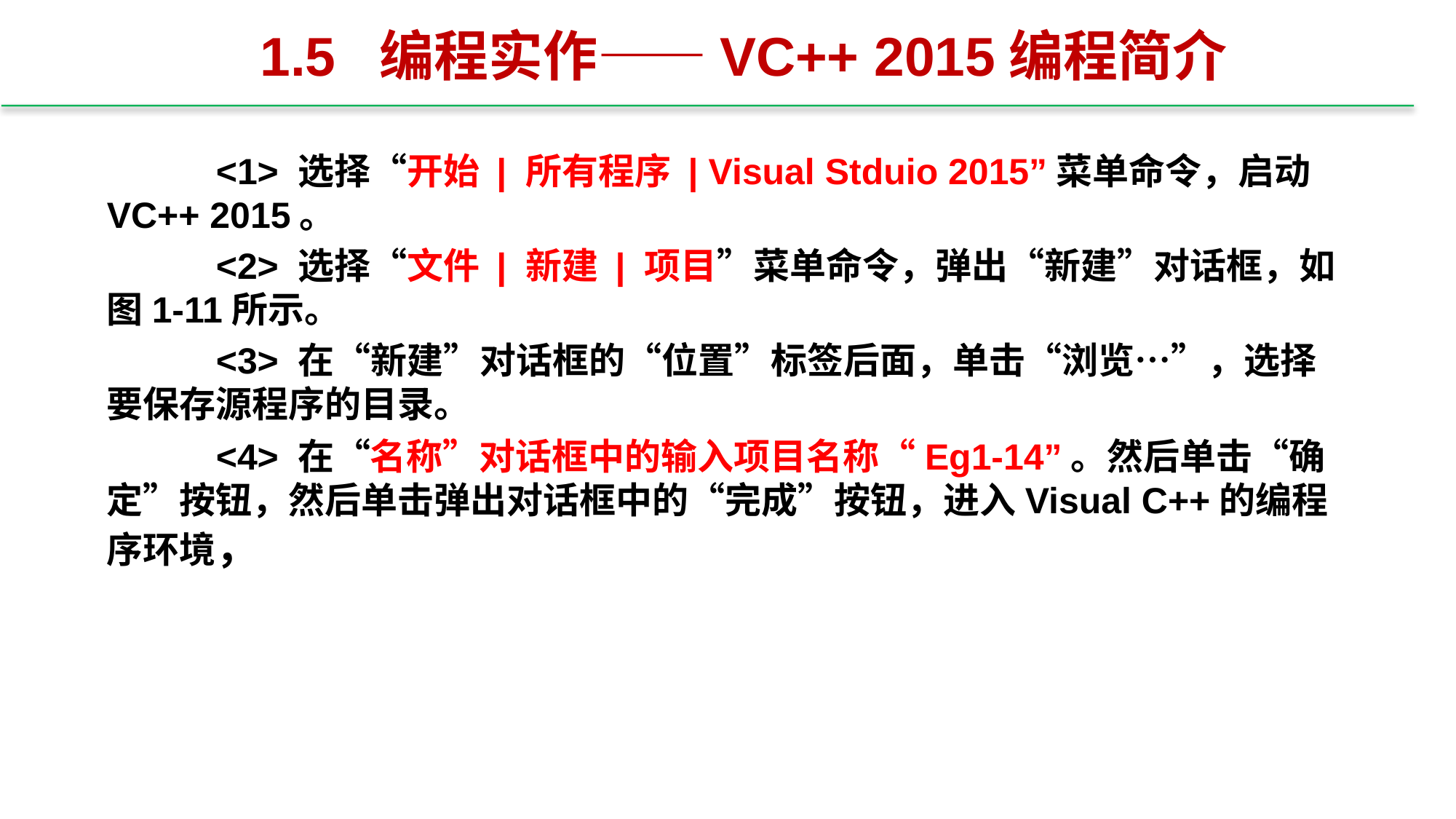

# 1.5  编程实作——VC++ 2015编程简介
	<1> 选择“开始 | 所有程序 | Visual Stduio 2015”菜单命令，启动VC++ 2015。
	<2> 选择“文件 | 新建 | 项目”菜单命令，弹出“新建”对话框，如图1-11所示。
	<3> 在“新建”对话框的“位置”标签后面，单击“浏览…”，选择要保存源程序的目录。
	<4> 在“名称”对话框中的输入项目名称“Eg1-14”。然后单击“确定”按钮，然后单击弹出对话框中的“完成”按钮，进入Visual C++的编程序环境，